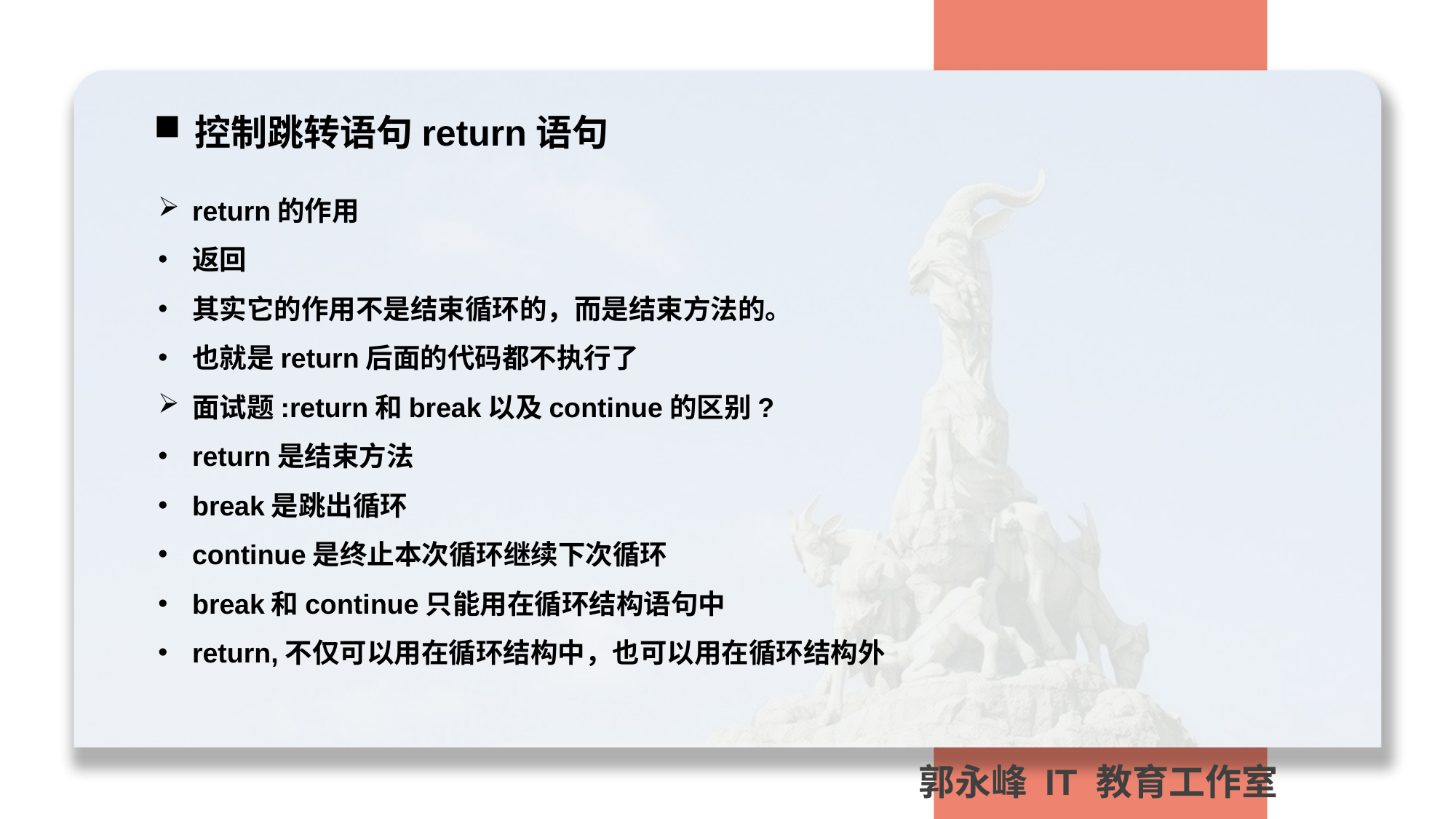

控制跳转语句return语句
return的作用
返回
其实它的作用不是结束循环的，而是结束方法的。
也就是return后面的代码都不执行了
面试题:return和break以及continue的区别?
return是结束方法
break是跳出循环
continue是终止本次循环继续下次循环
break和continue只能用在循环结构语句中
return,不仅可以用在循环结构中，也可以用在循环结构外